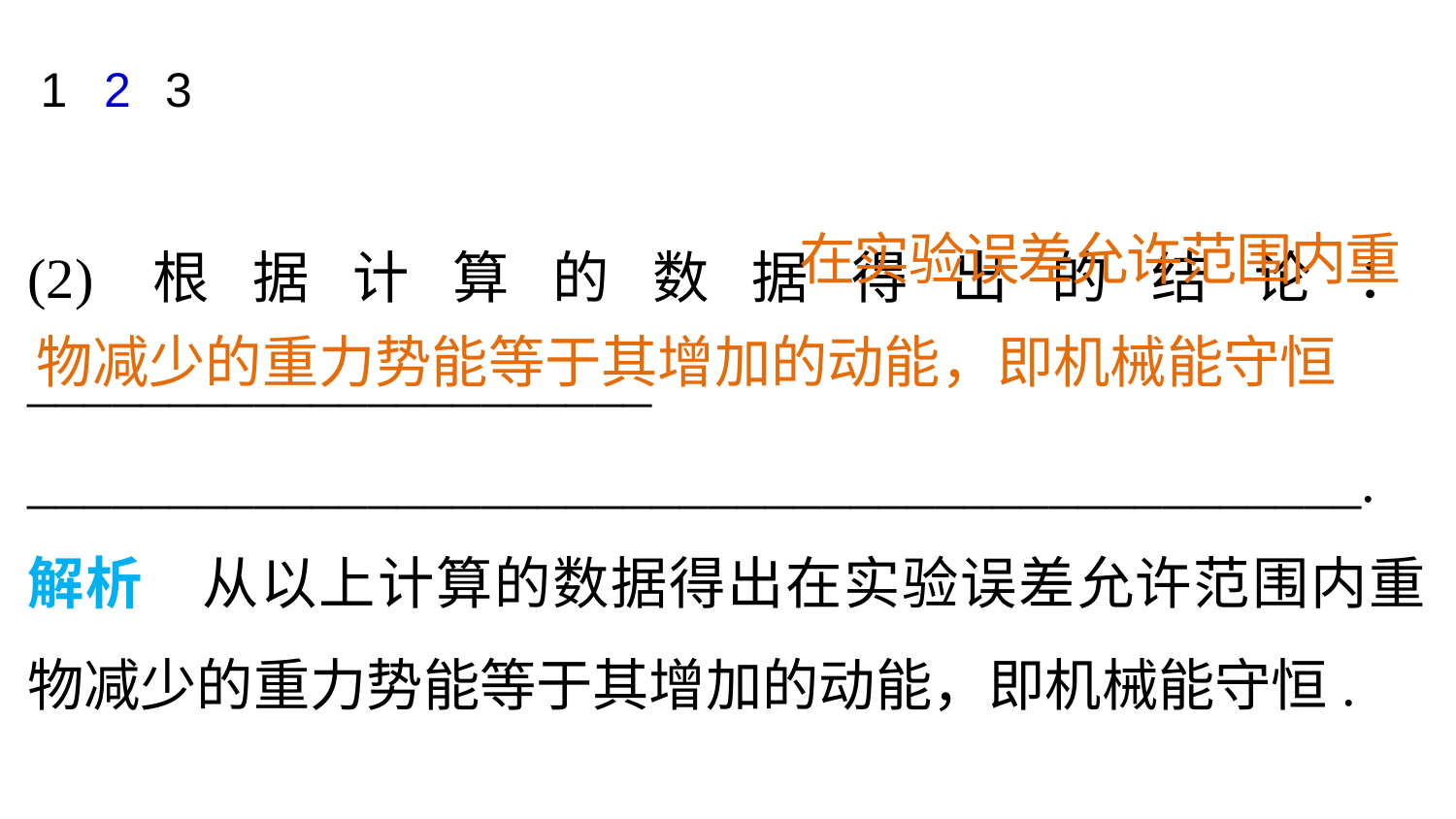

1
2
3
(2)根据计算的数据得出的结论：______________________
_______________________________________________.
解析　从以上计算的数据得出在实验误差允许范围内重物减少的重力势能等于其增加的动能，即机械能守恒.
在实验误差允许范围内重
物减少的重力势能等于其增加的动能，即机械能守恒